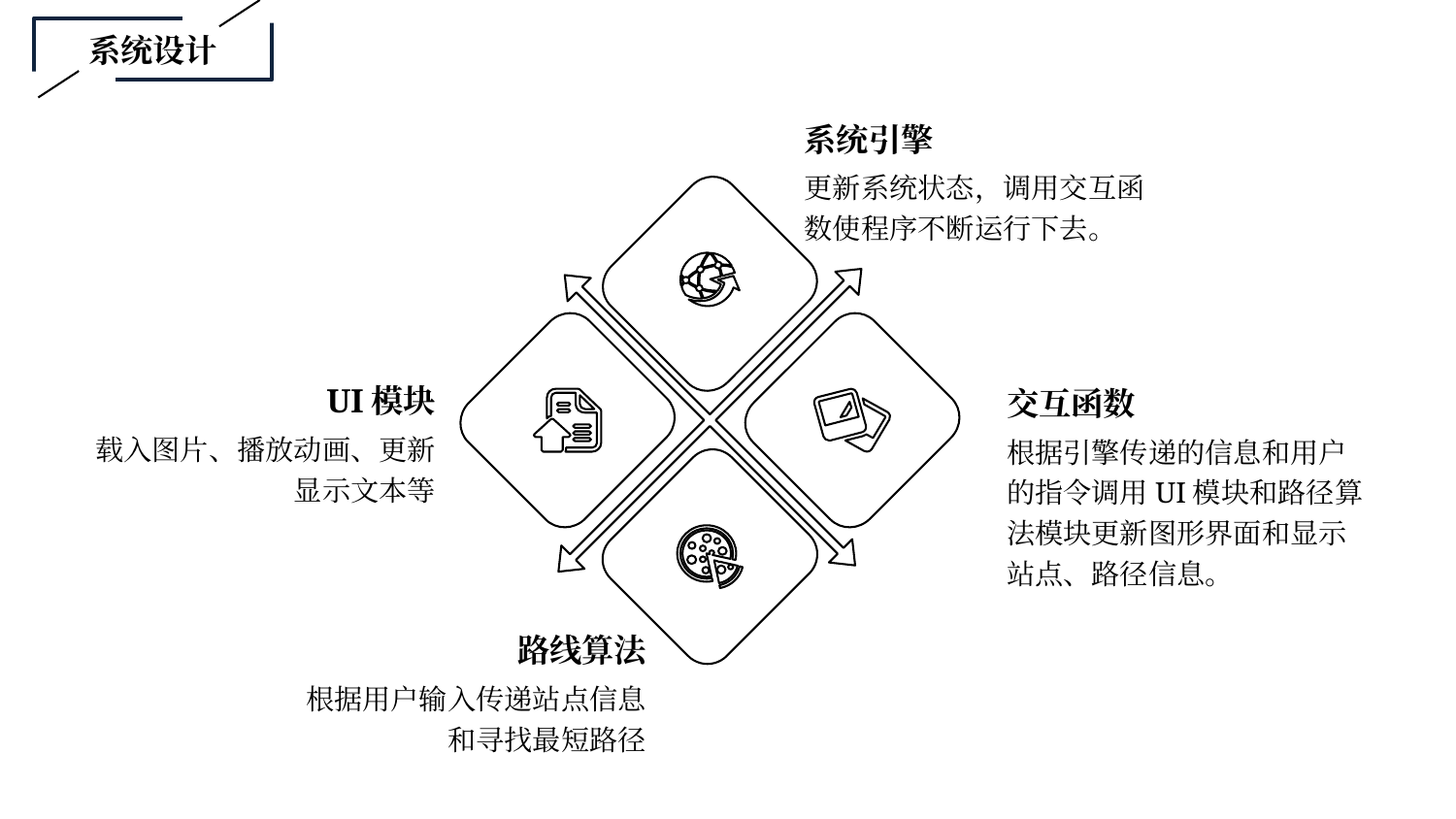

系统设计
系统引擎
更新系统状态，调用交互函数使程序不断运行下去。

UI模块
载入图片、播放动画、更新显示文本等
交互函数
根据引擎传递的信息和用户的指令调用UI模块和路径算法模块更新图形界面和显示站点、路径信息。

路线算法
根据用户输入传递站点信息和寻找最短路径